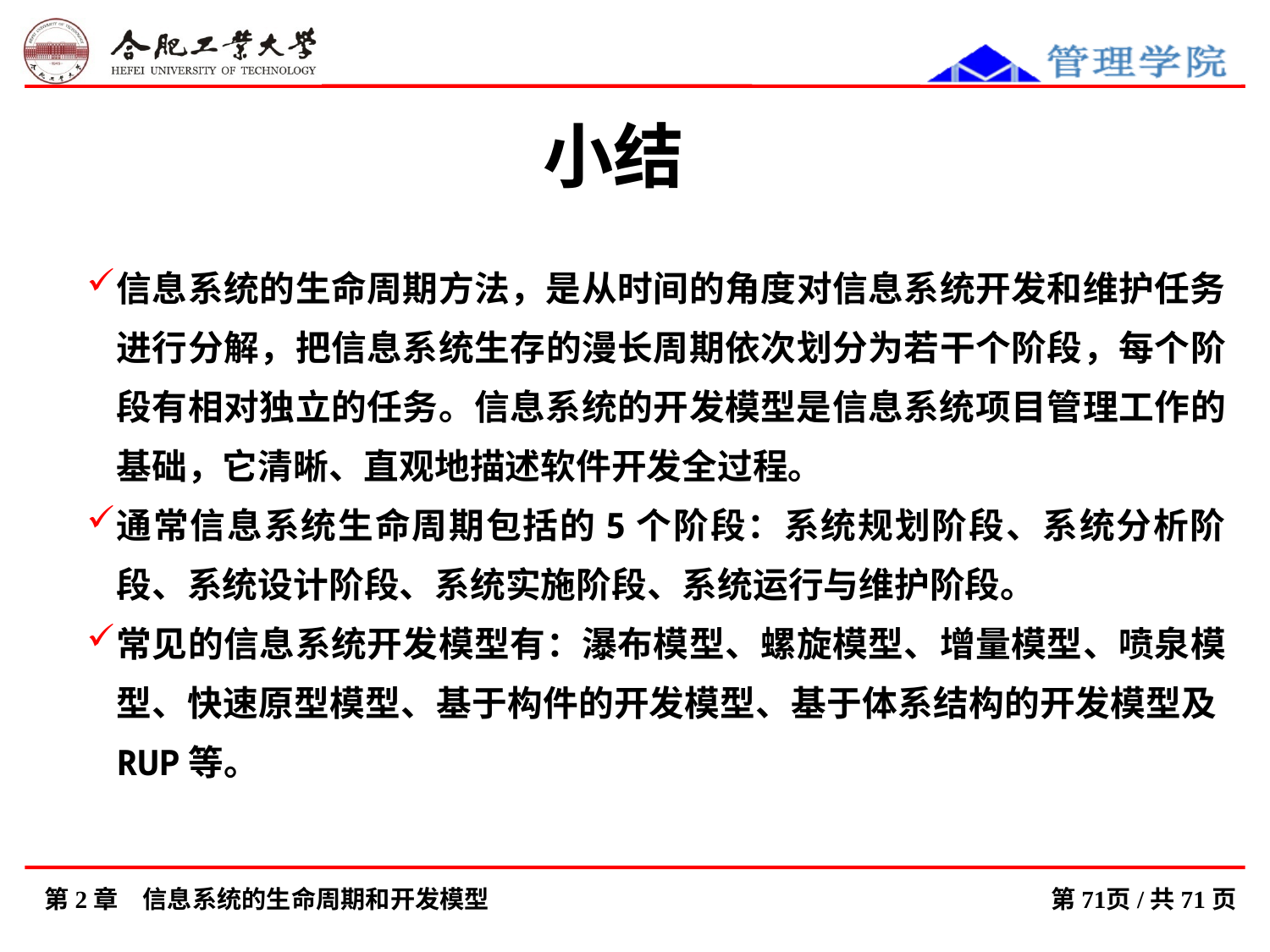

小结
信息系统的生命周期方法，是从时间的角度对信息系统开发和维护任务进行分解，把信息系统生存的漫长周期依次划分为若干个阶段，每个阶段有相对独立的任务。信息系统的开发模型是信息系统项目管理工作的基础，它清晰、直观地描述软件开发全过程。
通常信息系统生命周期包括的5个阶段：系统规划阶段、系统分析阶段、系统设计阶段、系统实施阶段、系统运行与维护阶段。
常见的信息系统开发模型有：瀑布模型、螺旋模型、增量模型、喷泉模型、快速原型模型、基于构件的开发模型、基于体系结构的开发模型及RUP等。
第2章　信息系统的生命周期和开发模型